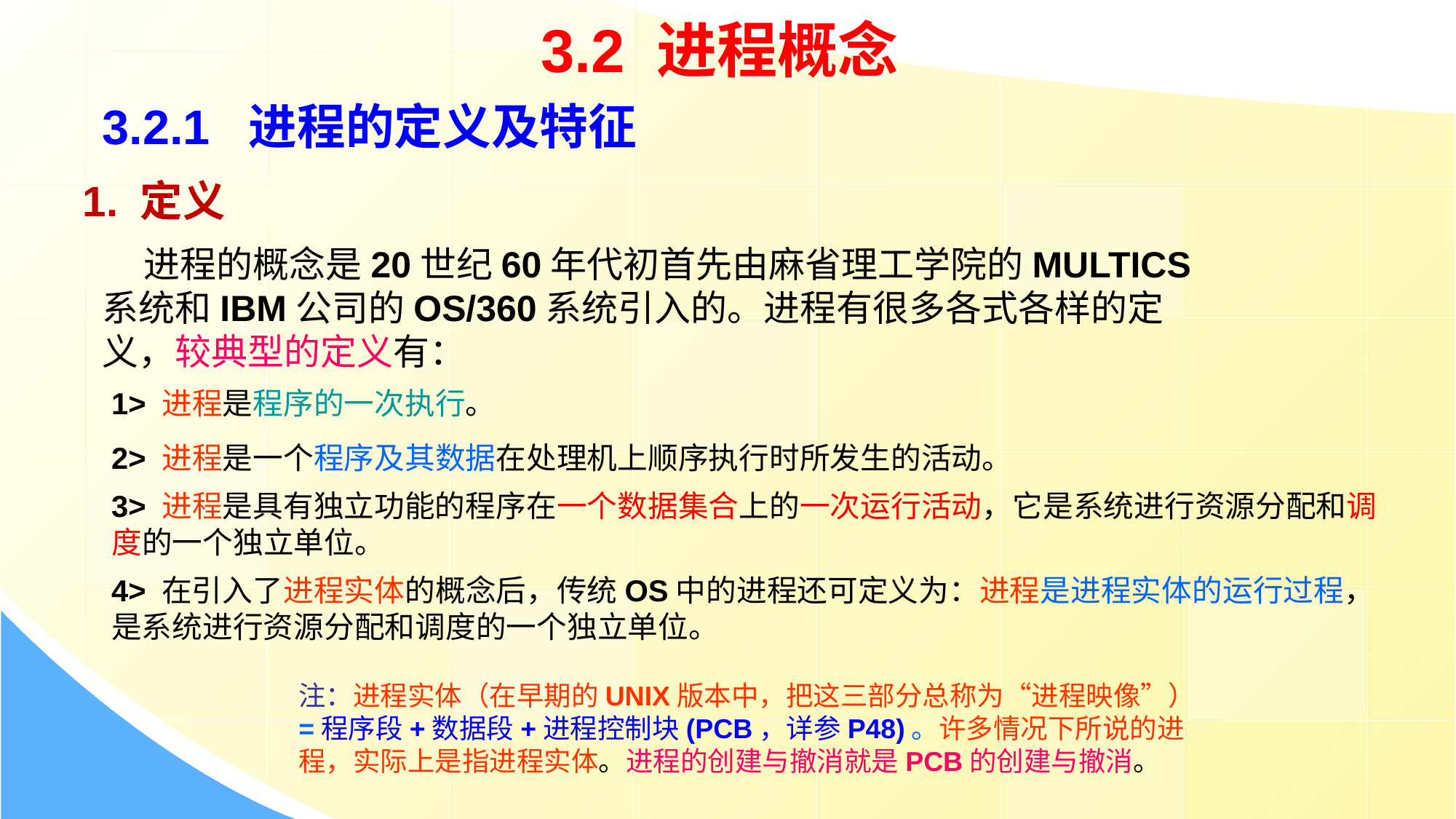

3.2 进程概念
3.2.1  进程的定义及特征
1. 定义
    进程的概念是20世纪60年代初首先由麻省理工学院的MULTICS系统和IBM公司的OS/360系统引入的。进程有很多各式各样的定义，较典型的定义有：
1> 进程是程序的一次执行。
2> 进程是一个程序及其数据在处理机上顺序执行时所发生的活动。
3> 进程是具有独立功能的程序在一个数据集合上的一次运行活动，它是系统进行资源分配和调度的一个独立单位。
4> 在引入了进程实体的概念后，传统OS中的进程还可定义为：进程是进程实体的运行过程，是系统进行资源分配和调度的一个独立单位。
注：进程实体（在早期的UNIX版本中，把这三部分总称为“进程映像”）=程序段+数据段+进程控制块(PCB，详参P48)。许多情况下所说的进程，实际上是指进程实体。进程的创建与撤消就是PCB的创建与撤消。